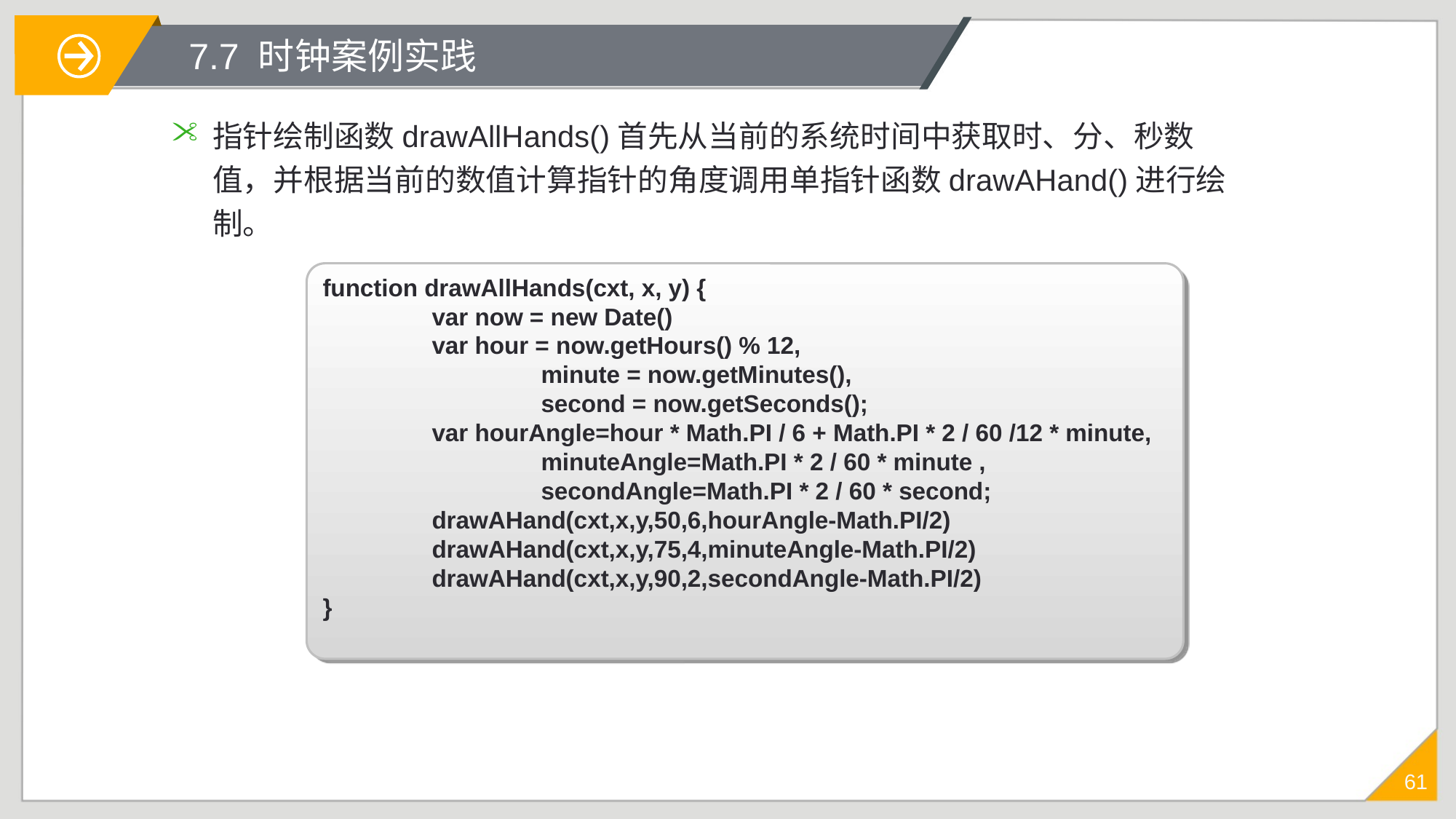

# 7.7 时钟案例实践
指针绘制函数drawAllHands()首先从当前的系统时间中获取时、分、秒数值，并根据当前的数值计算指针的角度调用单指针函数drawAHand()进行绘制。
function drawAllHands(cxt, x, y) {
	var now = new Date()
	var hour = now.getHours() % 12,
		minute = now.getMinutes(),
		second = now.getSeconds();
	var hourAngle=hour * Math.PI / 6 + Math.PI * 2 / 60 /12 * minute,
	 	minuteAngle=Math.PI * 2 / 60 * minute ,
		secondAngle=Math.PI * 2 / 60 * second;
	drawAHand(cxt,x,y,50,6,hourAngle-Math.PI/2)
	drawAHand(cxt,x,y,75,4,minuteAngle-Math.PI/2)
	drawAHand(cxt,x,y,90,2,secondAngle-Math.PI/2)
}